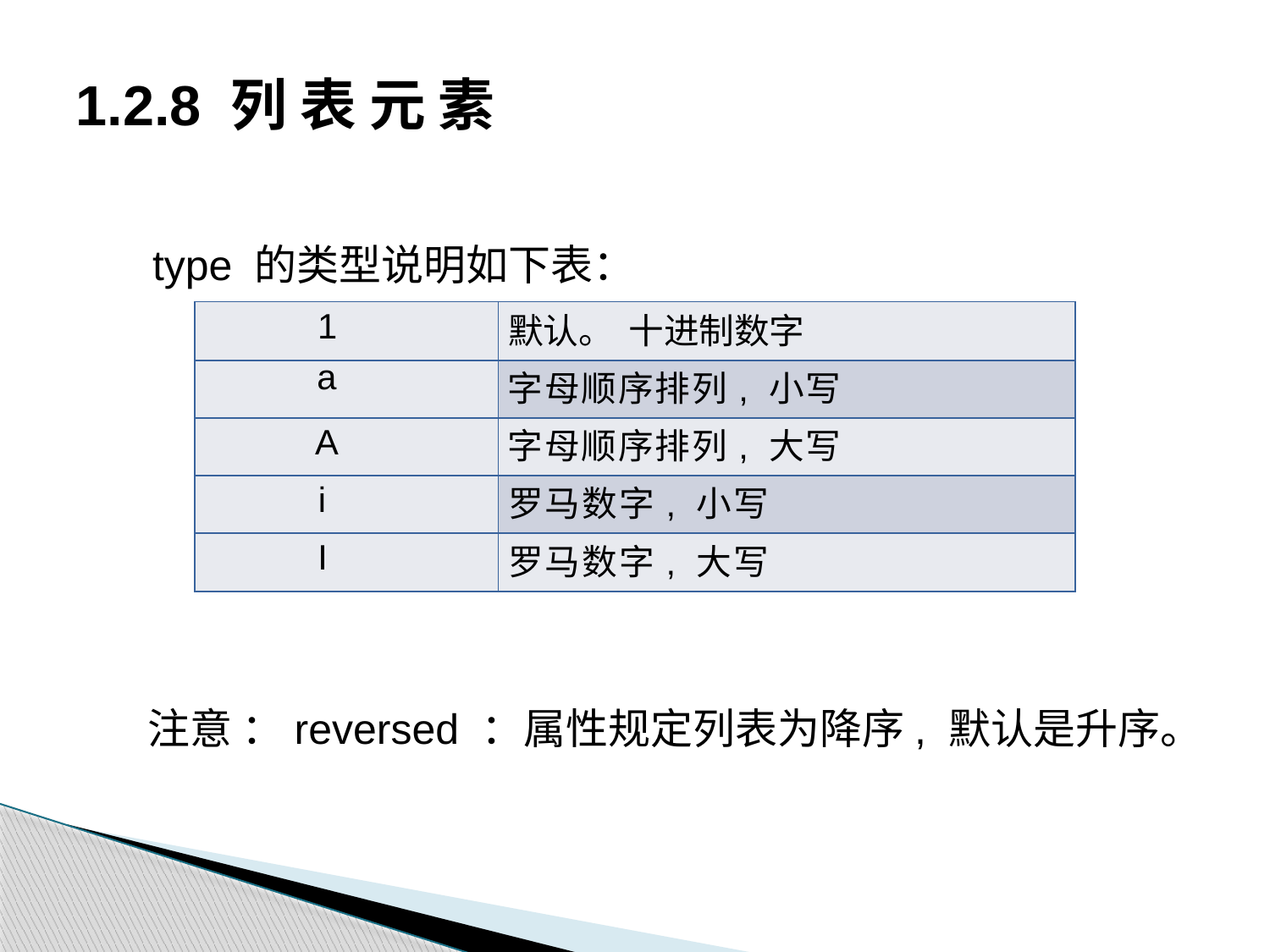

# 1.2.8 列 表 元 素
type 的类型说明如下表：
| 1 | 默认。 十进制数字 |
| --- | --- |
| a | 字母顺序排列, 小写 |
| A | 字母顺序排列, 大写 |
| i | 罗马数字, 小写 |
| I | 罗马数字, 大写 |
注意 ：reversed ：属性规定列表为降序, 默认是升序。